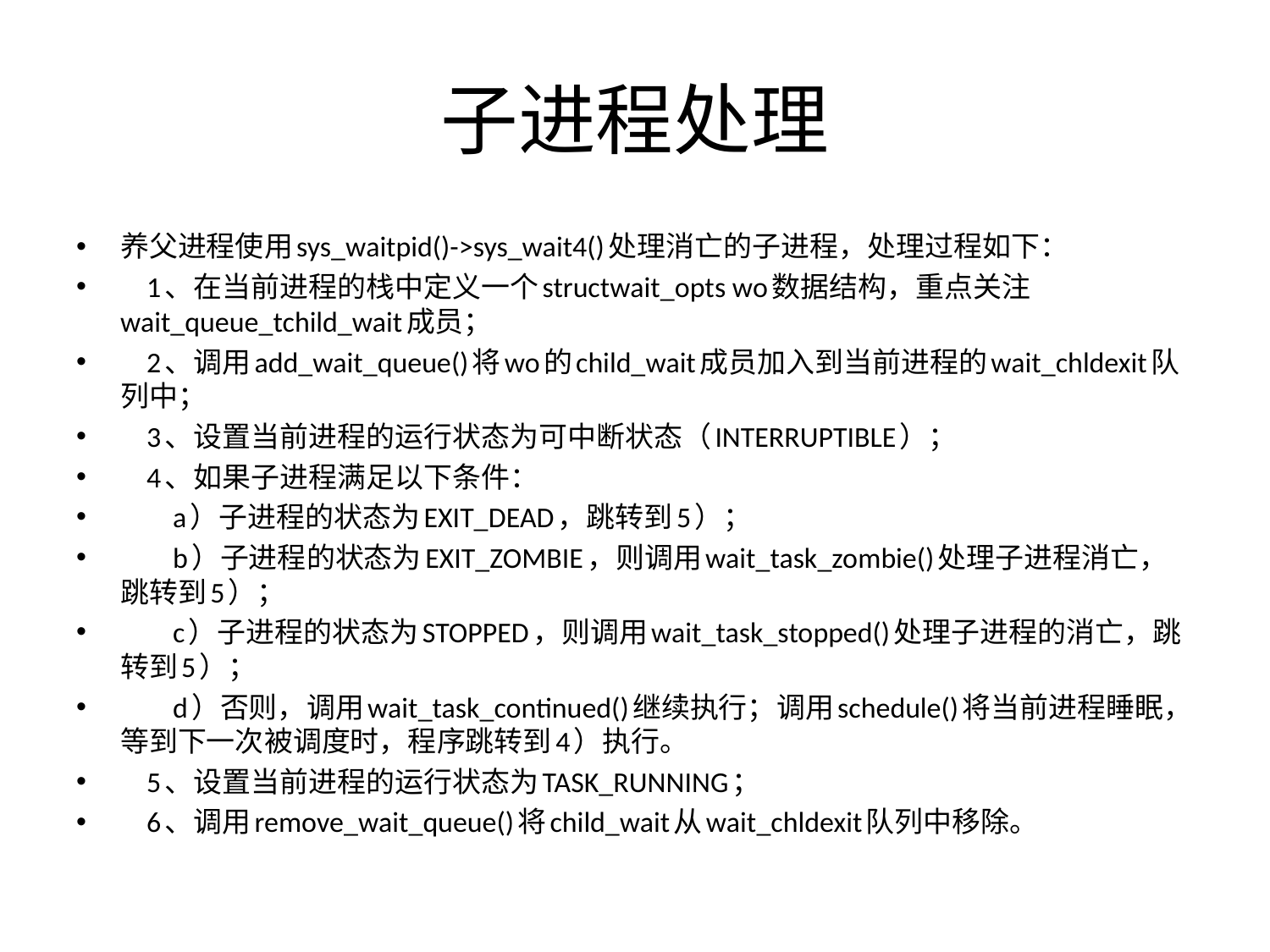

# 子进程处理
养父进程使用sys_waitpid()->sys_wait4()处理消亡的子进程，处理过程如下：
    1、在当前进程的栈中定义一个structwait_opts wo数据结构，重点关注wait_queue_tchild_wait成员；
    2、调用add_wait_queue()将wo的child_wait成员加入到当前进程的wait_chldexit队列中；
    3、设置当前进程的运行状态为可中断状态（INTERRUPTIBLE）；
    4、如果子进程满足以下条件：
        a）子进程的状态为EXIT_DEAD，跳转到5）；
        b）子进程的状态为EXIT_ZOMBIE，则调用wait_task_zombie()处理子进程消亡，跳转到5）；
        c）子进程的状态为STOPPED，则调用wait_task_stopped()处理子进程的消亡，跳转到5）；
        d）否则，调用wait_task_continued()继续执行；调用schedule()将当前进程睡眠，等到下一次被调度时，程序跳转到4）执行。
    5、设置当前进程的运行状态为TASK_RUNNING；
    6、调用remove_wait_queue()将child_wait从wait_chldexit队列中移除。